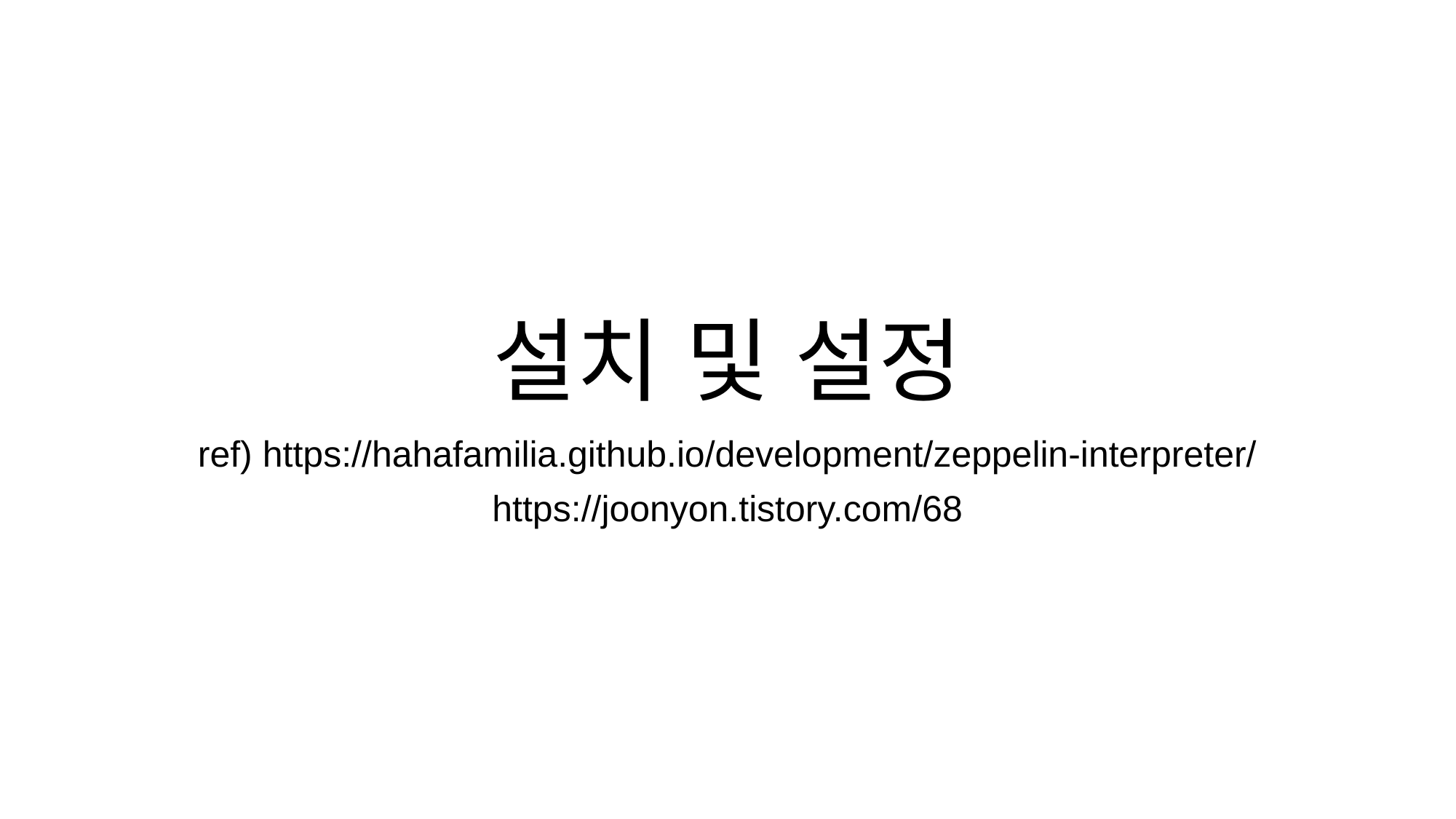

# 설치 및 설정
ref) https://hahafamilia.github.io/development/zeppelin-interpreter/
https://joonyon.tistory.com/68